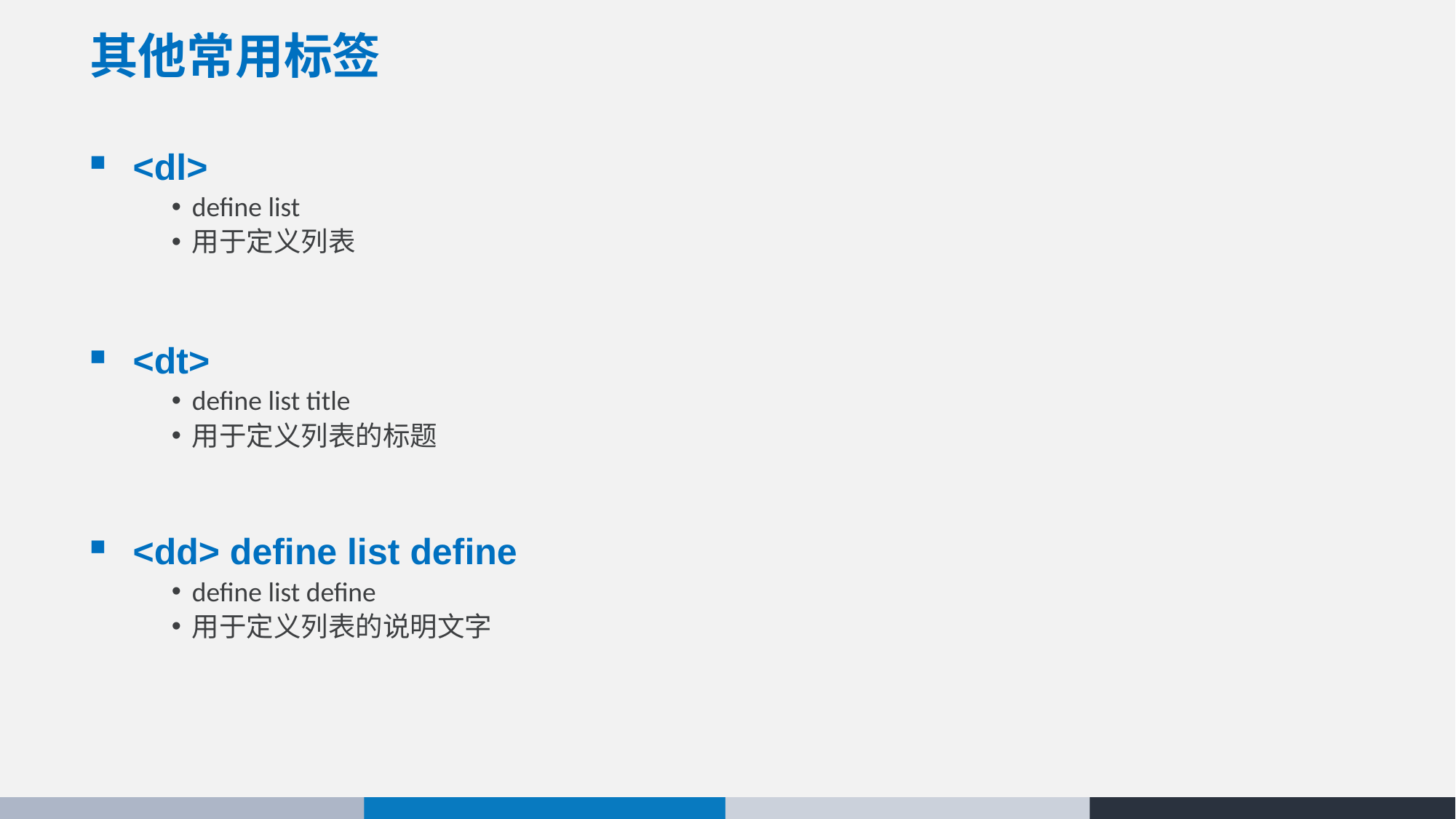

# 其他常用标签
<dl>
define list
用于定义列表

<dt>
define list title
用于定义列表的标题

<dd> define list define
define list define
用于定义列表的说明文字